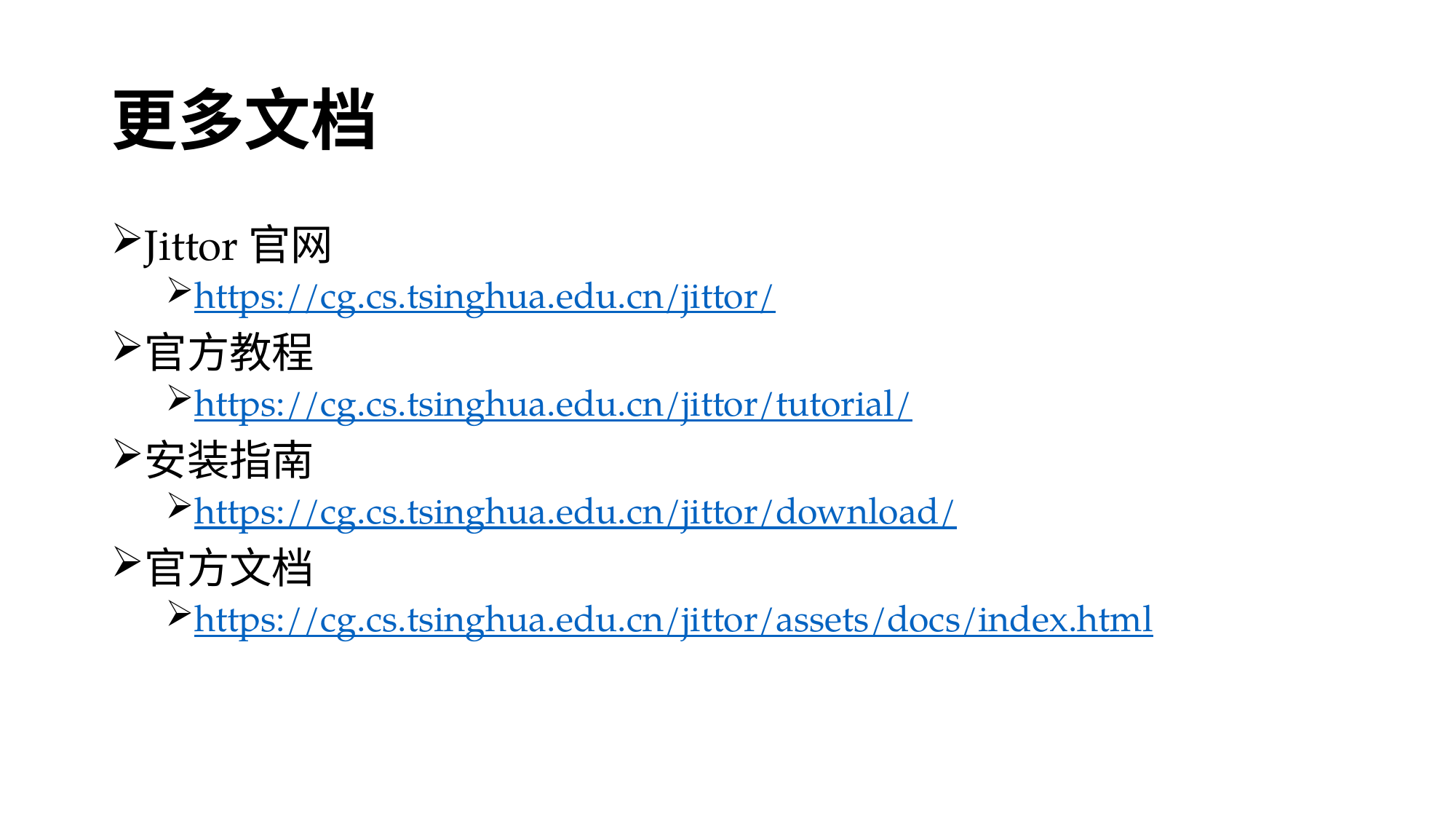

# 更多文档
Jittor官网
https://cg.cs.tsinghua.edu.cn/jittor/
官方教程
https://cg.cs.tsinghua.edu.cn/jittor/tutorial/
安装指南
https://cg.cs.tsinghua.edu.cn/jittor/download/
官方文档
https://cg.cs.tsinghua.edu.cn/jittor/assets/docs/index.html